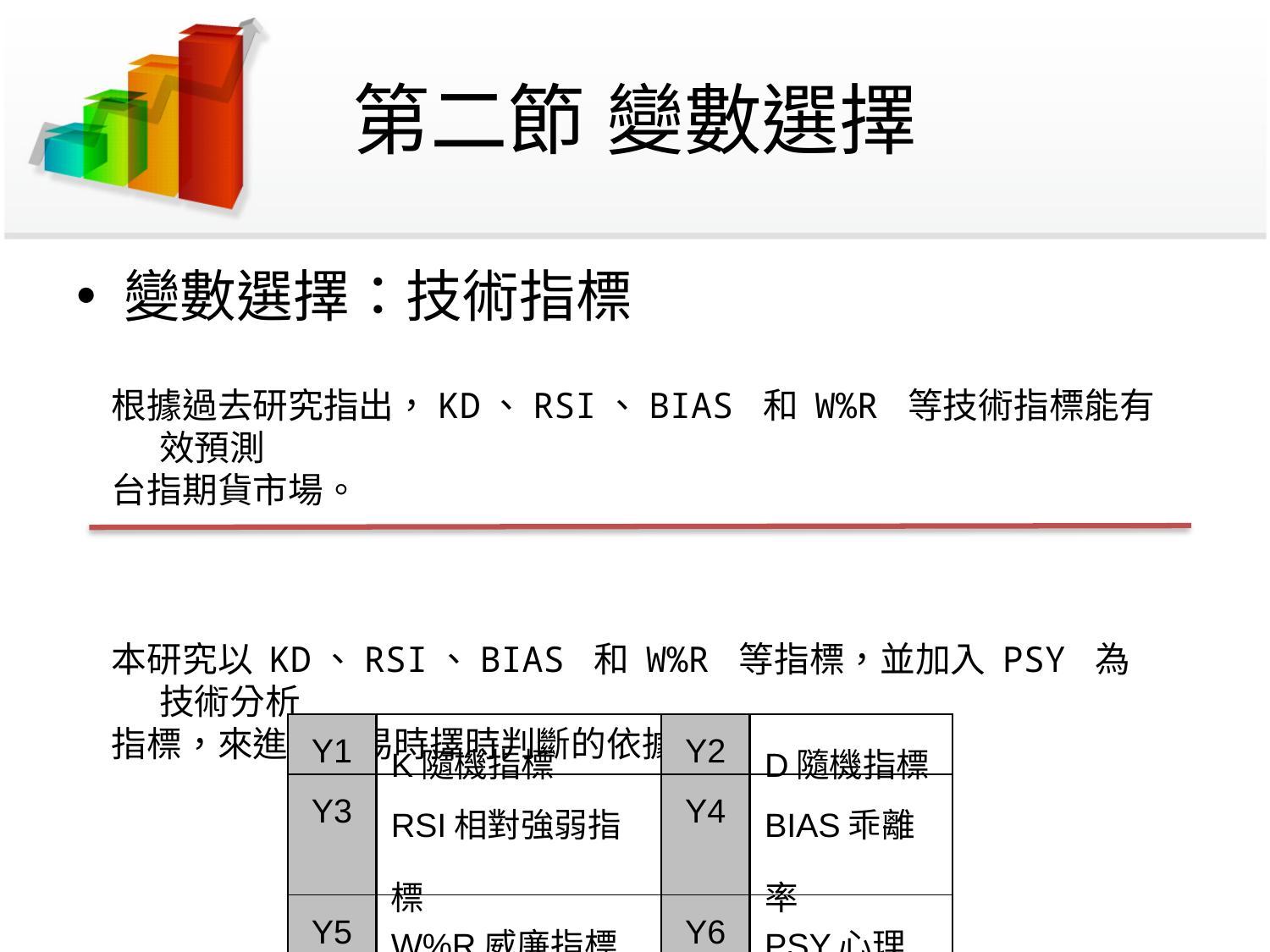

# 第二節	變數選擇
變數選擇：技術指標

根據過去研究指出，KD、RSI、BIAS 和 W%R 等技術指標能有效預測
台指期貨市場。

本研究以 KD、RSI、BIAS 和 W%R 等指標，並加入 PSY 為技術分析
指標，來進行交易時擇時判斷的依據。
| Y1 | K隨機指標 | Y2 | D隨機指標 |
| --- | --- | --- | --- |
| Y3 | RSI相對強弱指標 | Y4 | BIAS乖離率 |
| Y5 | W%R威廉指標 | Y6 | PSY心理線 |